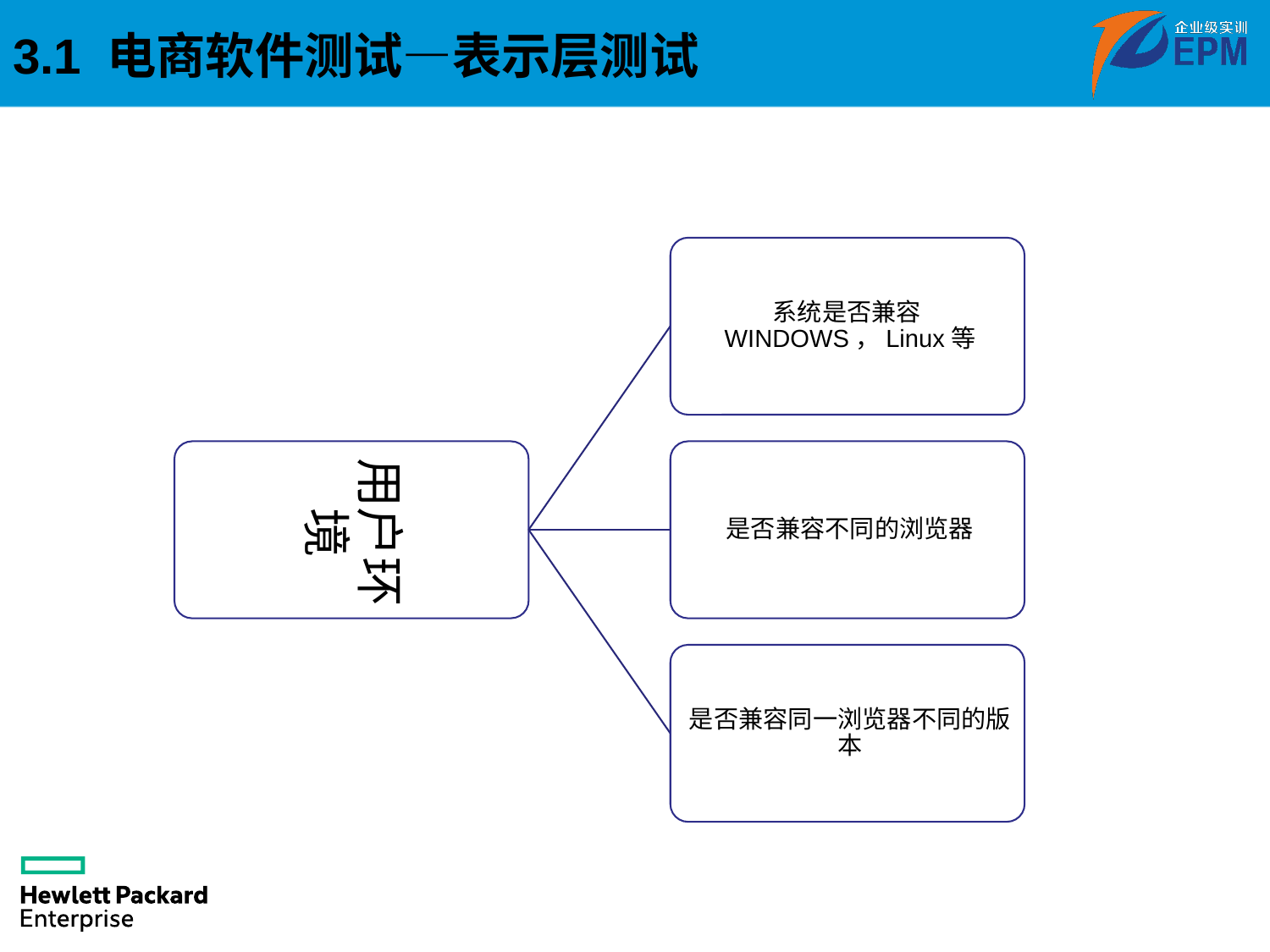

# 3.1 电商软件测试—表示层测试
用户环境

系统是否兼容WINDOWS，Linux等

是否兼容不同的浏览器

是否兼容同一浏览器不同的版本